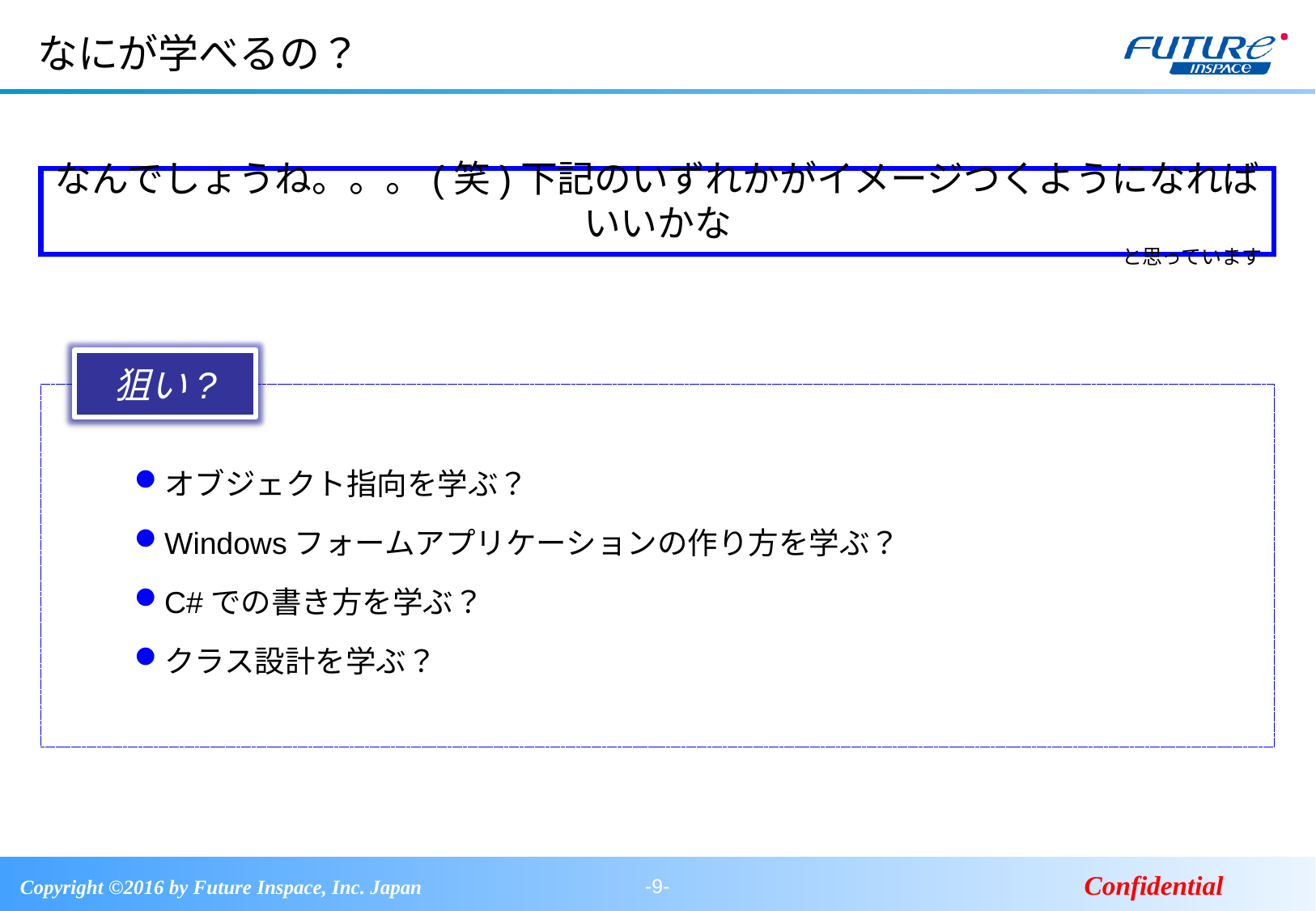

# なにが学べるの？
なんでしょうね。。。(笑)下記のいずれかがイメージつくようになればいいかな
と思っています
狙い?

オブジェクト指向を学ぶ？
Windowsフォームアプリケーションの作り方を学ぶ？
C#での書き方を学ぶ？
クラス設計を学ぶ？
-9-